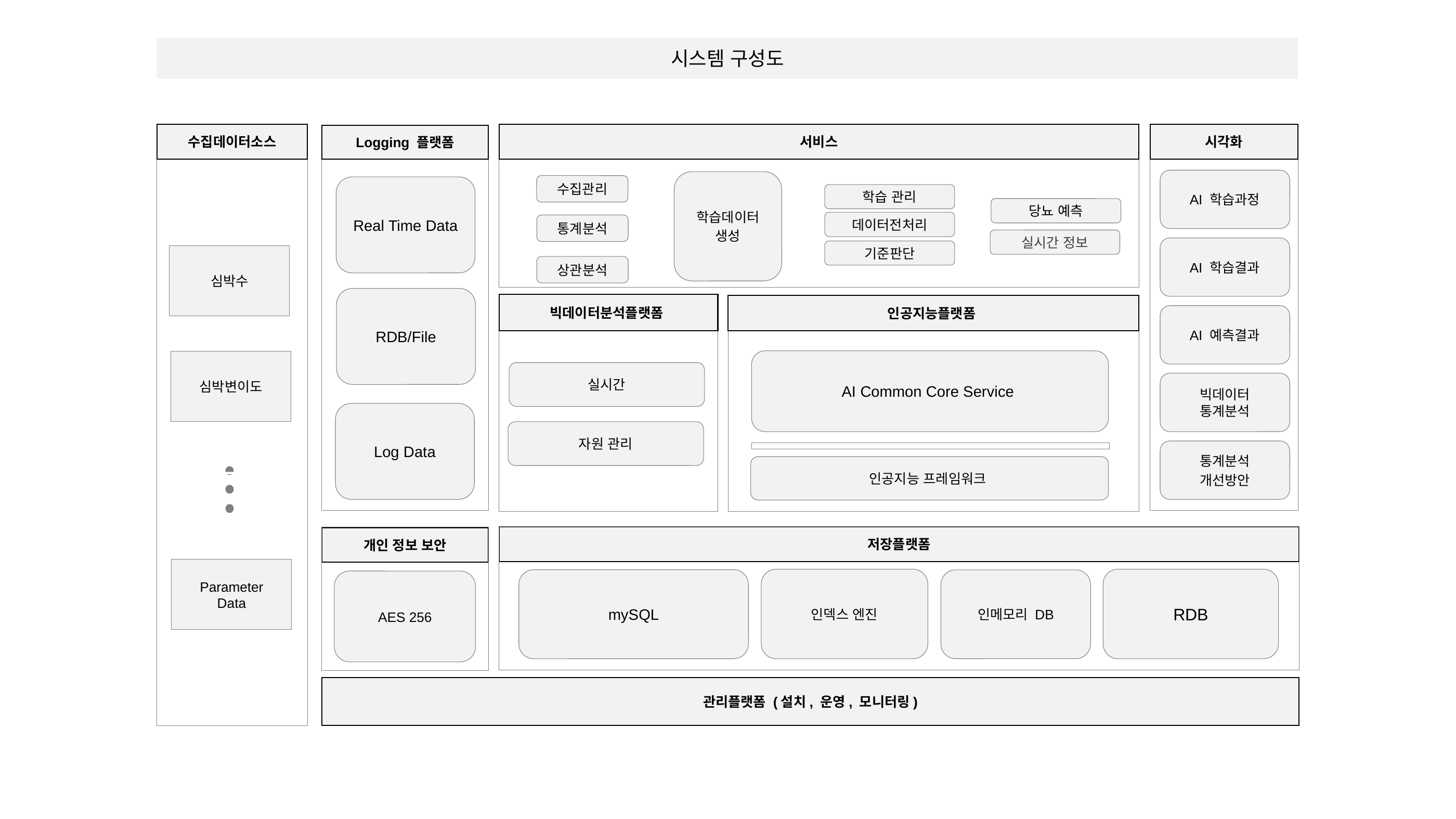

시스템 구성도
수집데이터소스
서비스
시각화

Logging 플랫폼

AI 학습과정
학습데이터
생성
수집관리
Real Time Data
RDB/File
Log Data
학습 관리
당뇨 예측
데이터전처리
통계분석
실시간 정보
AI 학습결과
기준판단
심박수
상관분석

빅데이터분석플랫폼

인공지능플랫폼
AI 예측결과
AI Common Core Service
심박변이도
실시간
빅데이터
통계분석
자원 관리
통계분석
개선방안

인공지능 프레임워크

ㅁ

저장플랫폼

개인 정보 보안
Parameter
Data
인덱스 엔진
RDB
mySQL
인메모리 DB
AES 256
관리플랫폼 (설치, 운영, 모니터링)